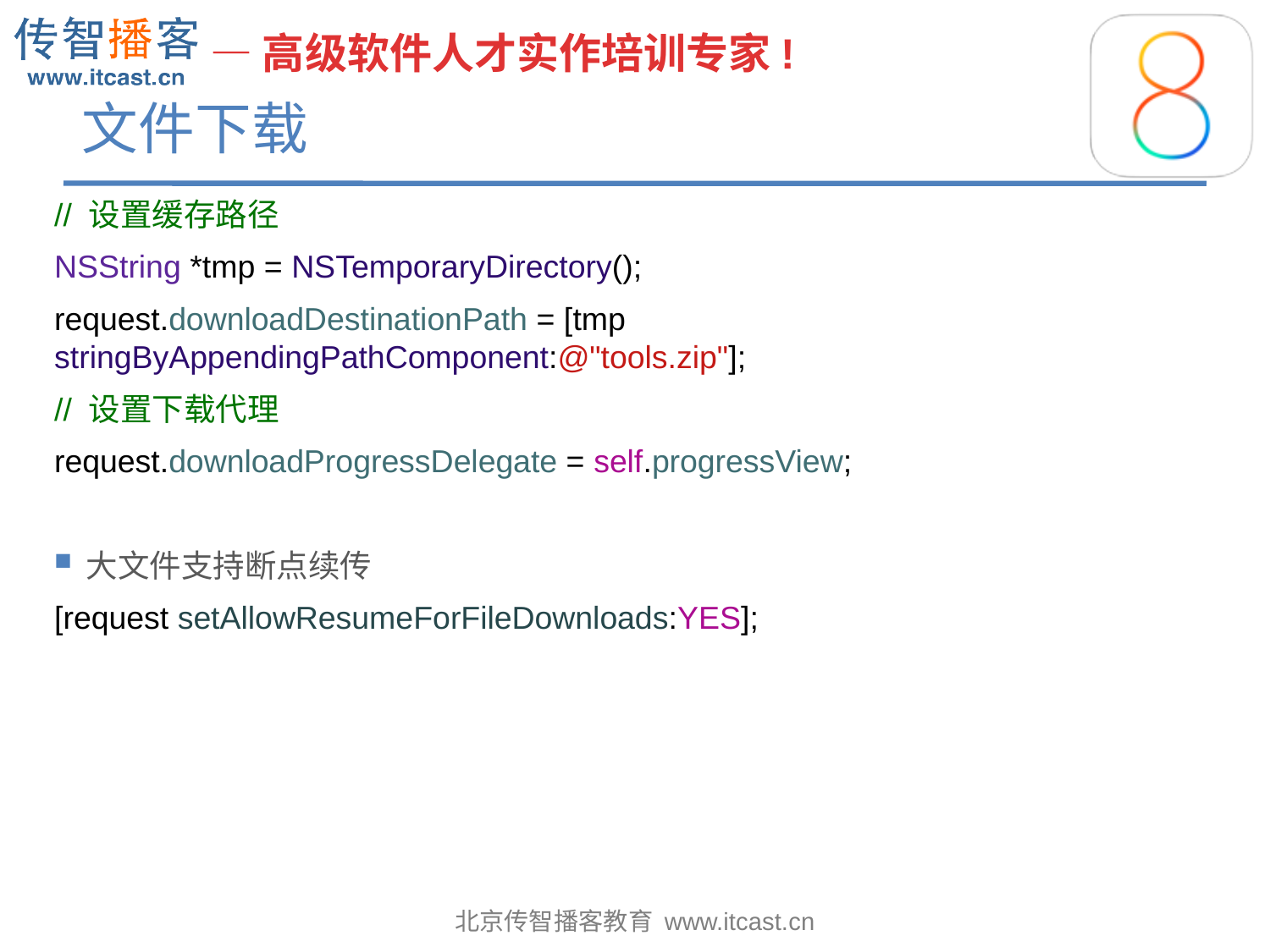

# 文件下载
// 设置缓存路径
NSString *tmp = NSTemporaryDirectory();
request.downloadDestinationPath = [tmp stringByAppendingPathComponent:@"tools.zip"];
// 设置下载代理
request.downloadProgressDelegate = self.progressView;

大文件支持断点续传
[request setAllowResumeForFileDownloads:YES];